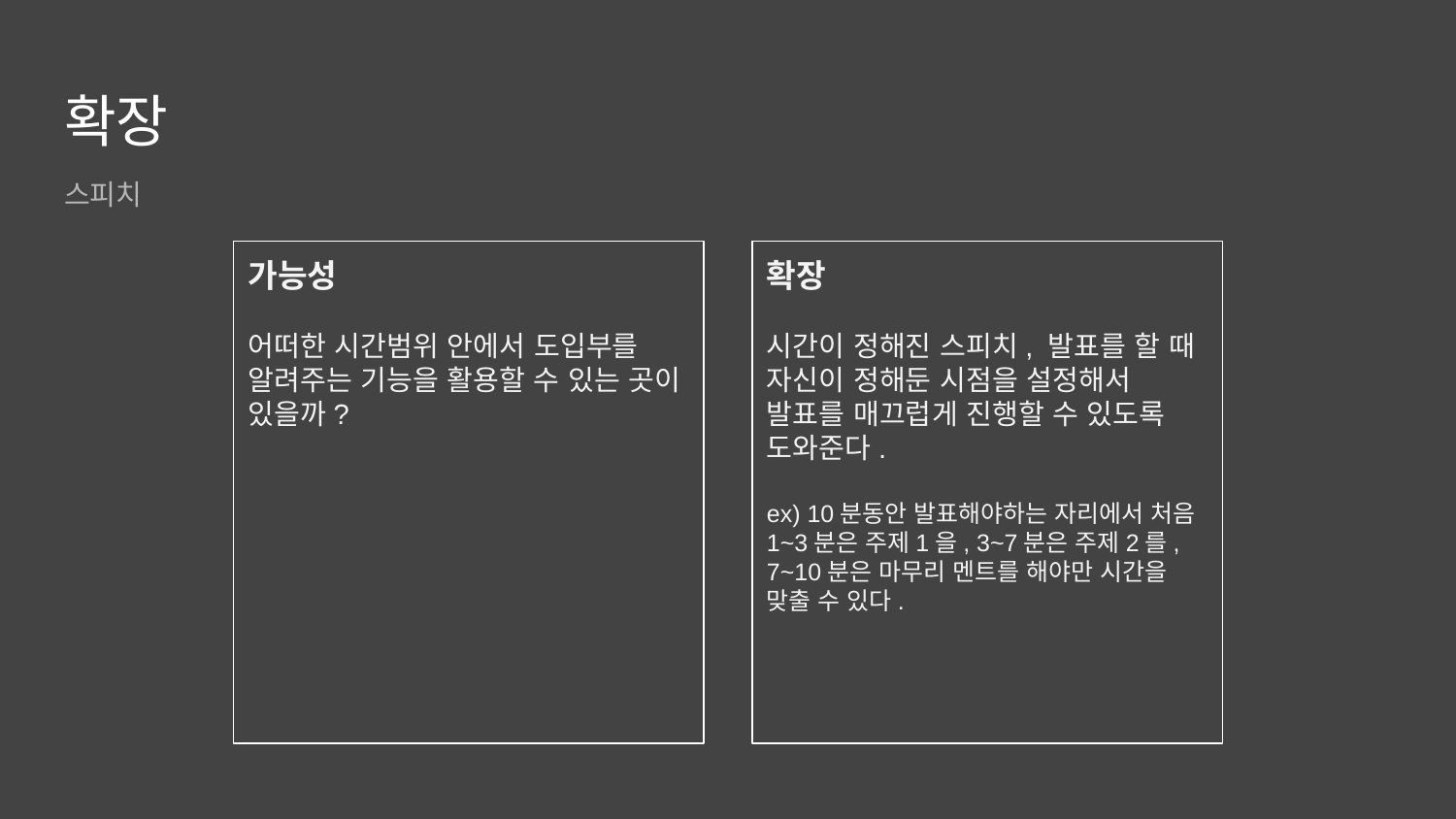

# 확장
스피치
가능성

어떠한 시간범위 안에서 도입부를 알려주는 기능을 활용할 수 있는 곳이 있을까?
확장

시간이 정해진 스피치, 발표를 할 때 자신이 정해둔 시점을 설정해서 발표를 매끄럽게 진행할 수 있도록 도와준다.

ex) 10분동안 발표해야하는 자리에서 처음 1~3분은 주제1을, 3~7분은 주제2를, 7~10분은 마무리 멘트를 해야만 시간을 맞출 수 있다.